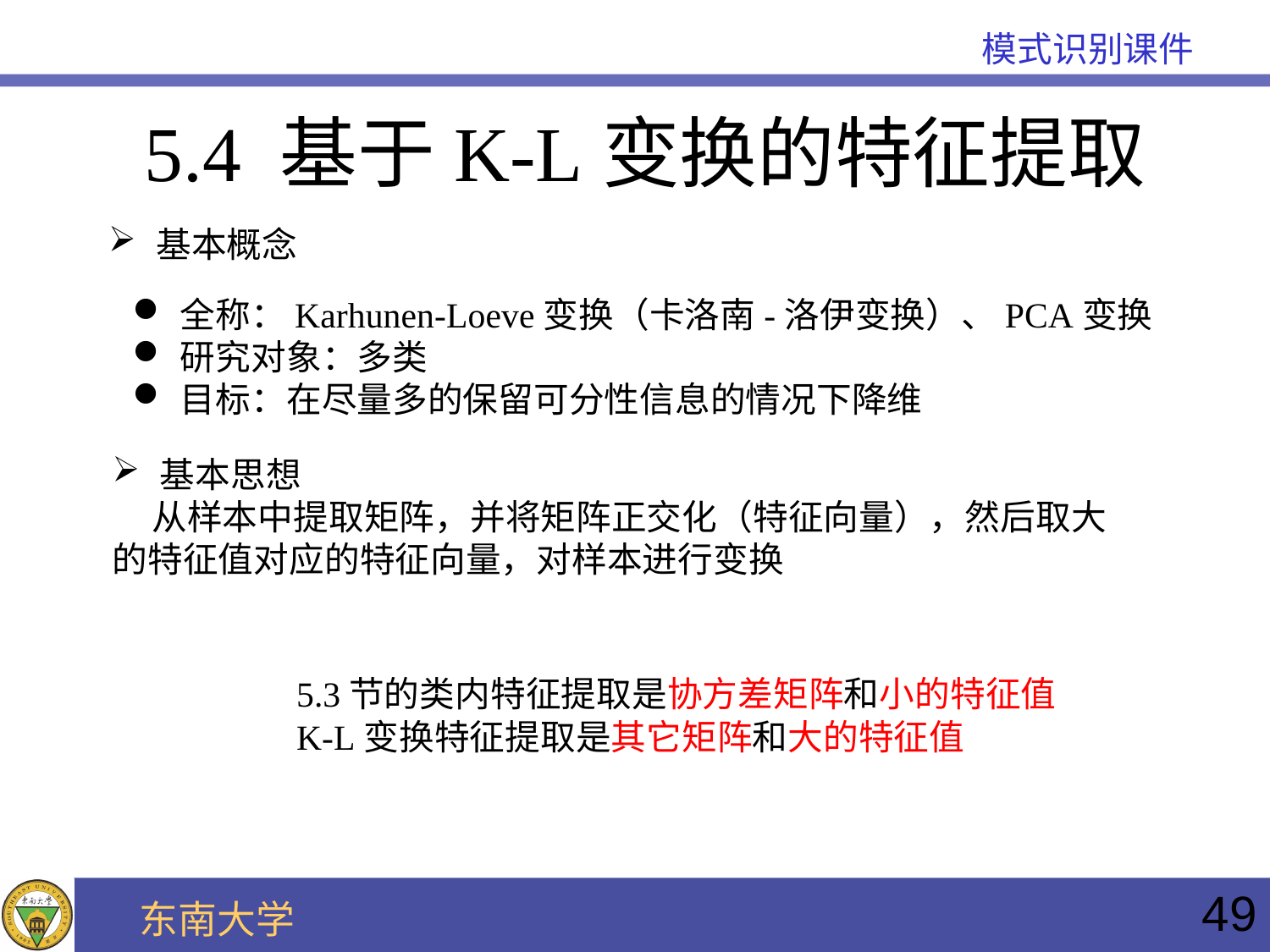

# 5.4 基于K-L变换的特征提取
基本概念
全称：Karhunen-Loeve变换（卡洛南-洛伊变换）、PCA变换
研究对象：多类
目标：在尽量多的保留可分性信息的情况下降维
基本思想
    从样本中提取矩阵，并将矩阵正交化（特征向量），然后取大的特征值对应的特征向量，对样本进行变换
5.3节的类内特征提取是协方差矩阵和小的特征值
K-L变换特征提取是其它矩阵和大的特征值
49